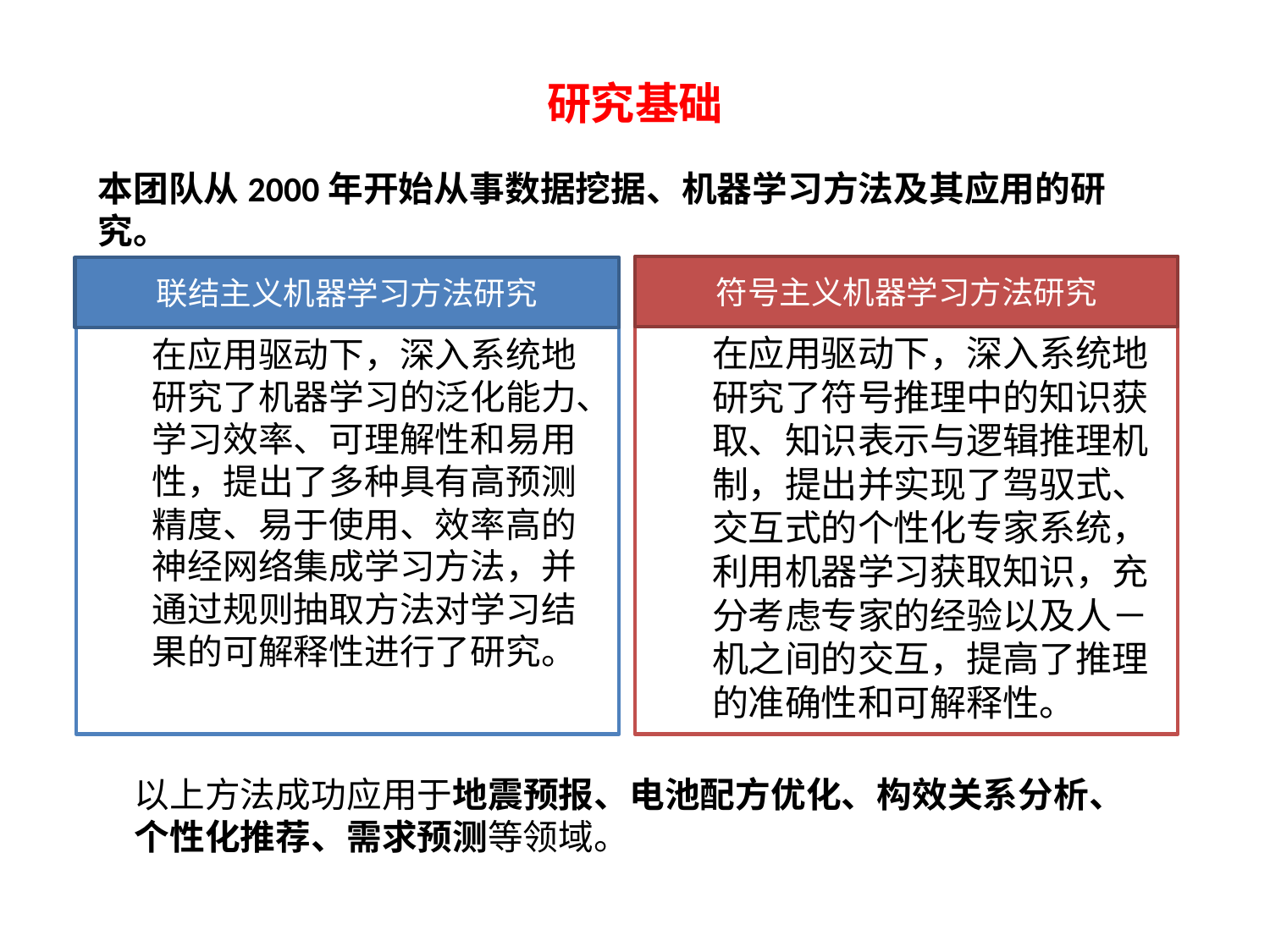

# 研究基础
本团队从2000年开始从事数据挖据、机器学习方法及其应用的研究。
符号主义机器学习方法研究
联结主义机器学习方法研究
在应用驱动下，深入系统地研究了符号推理中的知识获取、知识表示与逻辑推理机制，提出并实现了驾驭式、交互式的个性化专家系统，利用机器学习获取知识，充分考虑专家的经验以及人－机之间的交互，提高了推理的准确性和可解释性。

在应用驱动下，深入系统地研究了机器学习的泛化能力、学习效率、可理解性和易用性，提出了多种具有高预测精度、易于使用、效率高的神经网络集成学习方法，并通过规则抽取方法对学习结果的可解释性进行了研究。

以上方法成功应用于地震预报、电池配方优化、构效关系分析、个性化推荐、需求预测等领域。